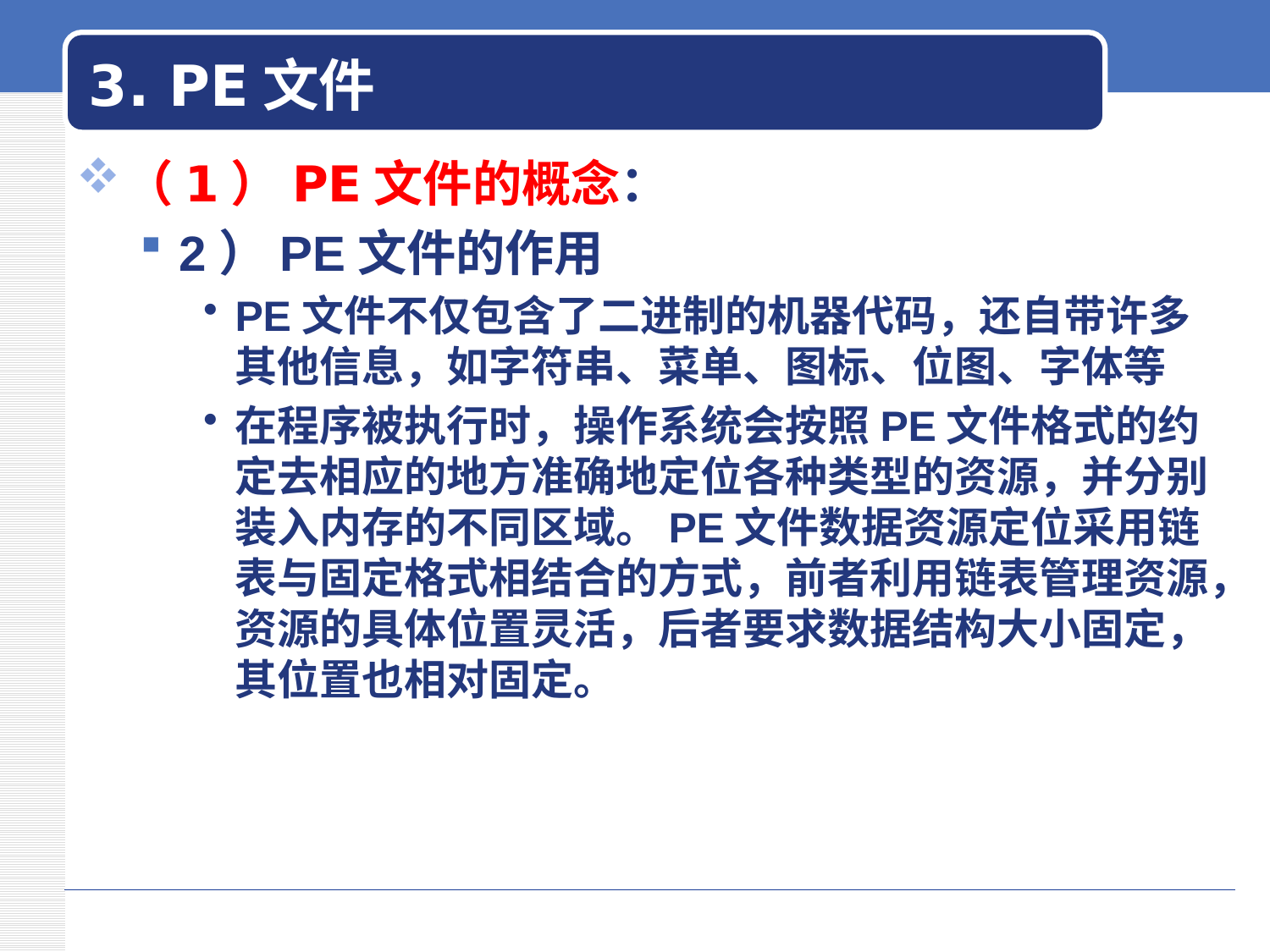

# 3. PE文件
（1）PE文件的概念：
2）PE文件的作用
PE文件不仅包含了二进制的机器代码，还自带许多其他信息，如字符串、菜单、图标、位图、字体等
在程序被执行时，操作系统会按照PE文件格式的约定去相应的地方准确地定位各种类型的资源，并分别装入内存的不同区域。PE文件数据资源定位采用链表与固定格式相结合的方式，前者利用链表管理资源，资源的具体位置灵活，后者要求数据结构大小固定，其位置也相对固定。